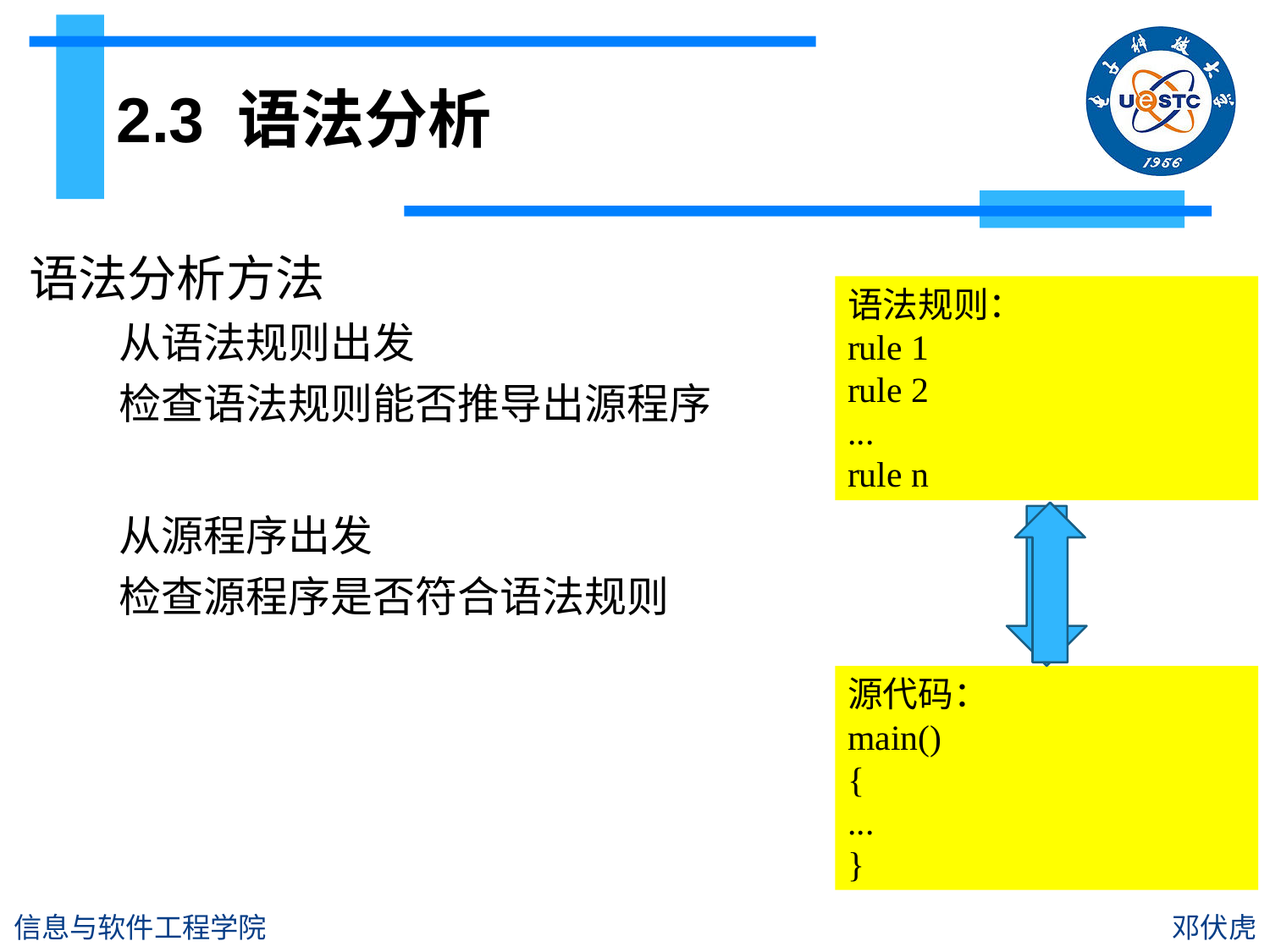

# 2.3 语法分析
语法分析方法
从语法规则出发
检查语法规则能否推导出源程序

从源程序出发
检查源程序是否符合语法规则

语法规则：
rule 1
rule 2
...
rule n

源代码：
main()
{
...
}
19
信息与软件工程学院
邓伏虎